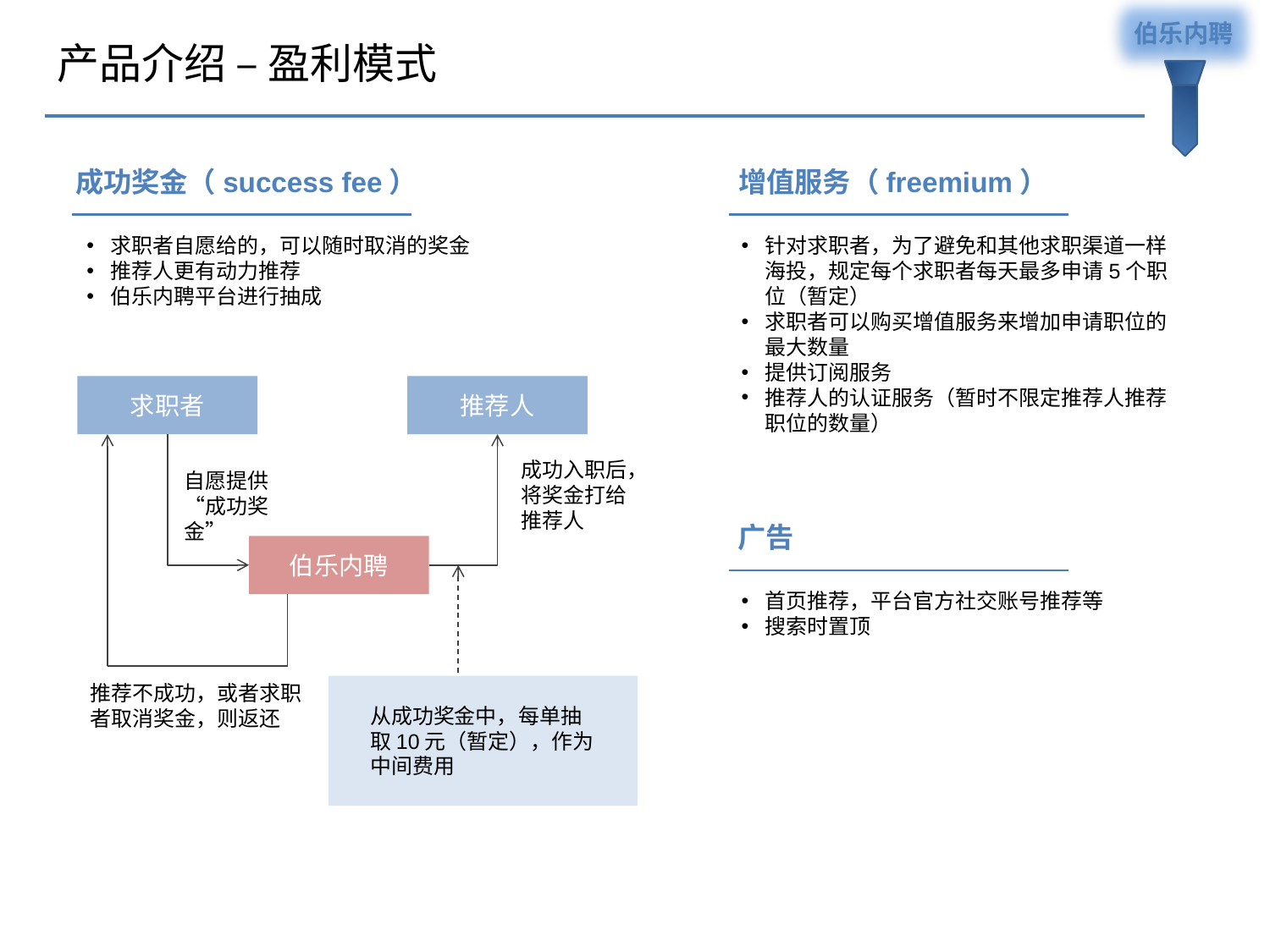

伯乐内聘

产品介绍 – 盈利模式
成功奖金（success fee）
增值服务（freemium）
求职者自愿给的，可以随时取消的奖金
推荐人更有动力推荐
伯乐内聘平台进行抽成
针对求职者，为了避免和其他求职渠道一样海投，规定每个求职者每天最多申请5个职位（暂定）
求职者可以购买增值服务来增加申请职位的最大数量
提供订阅服务
推荐人的认证服务（暂时不限定推荐人推荐职位的数量）
推荐人
求职者
成功入职后，将奖金打给推荐人
自愿提供“成功奖金”
广告
伯乐内聘
首页推荐，平台官方社交账号推荐等
搜索时置顶
推荐不成功，或者求职者取消奖金，则返还

从成功奖金中，每单抽取10元（暂定），作为中间费用